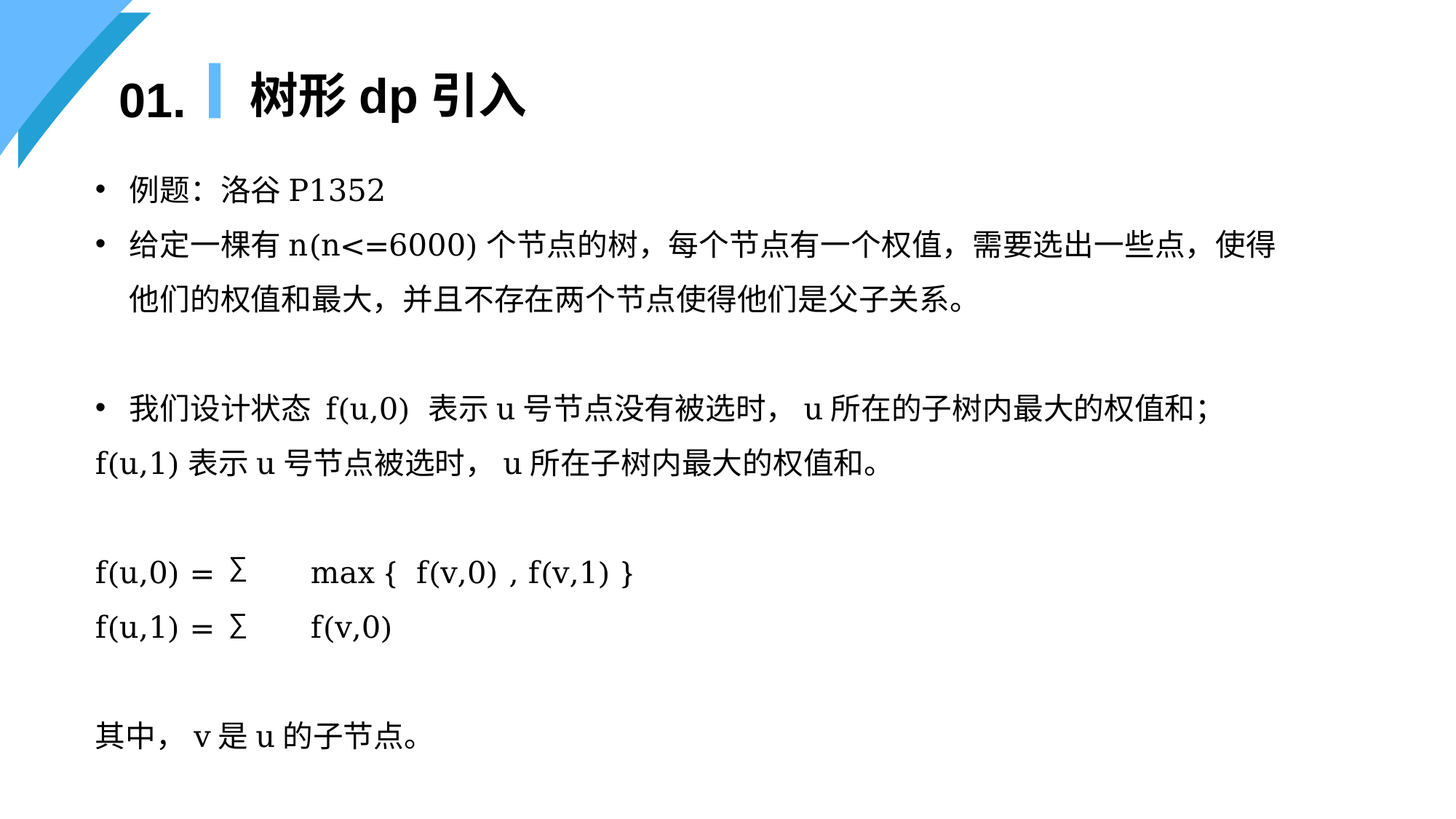

树形dp引入
01.

例题：洛谷P1352
给定一棵有n(n<=6000)个节点的树，每个节点有一个权值，需要选出一些点，使得他们的权值和最大，并且不存在两个节点使得他们是父子关系。

我们设计状态 f(u,0) 表示u号节点没有被选时，u所在的子树内最大的权值和；
f(u,1)表示u号节点被选时，u所在子树内最大的权值和。

f(u,0) =          max {  f(v,0) , f(v,1) }
f(u,1) =          f(v,0)

其中，v是u的子节点。
添加标题
请您单击此处添加合适文字加以说明，可根据自己的需要适当地调整文字大小或者颜色等属性。
∑
∑